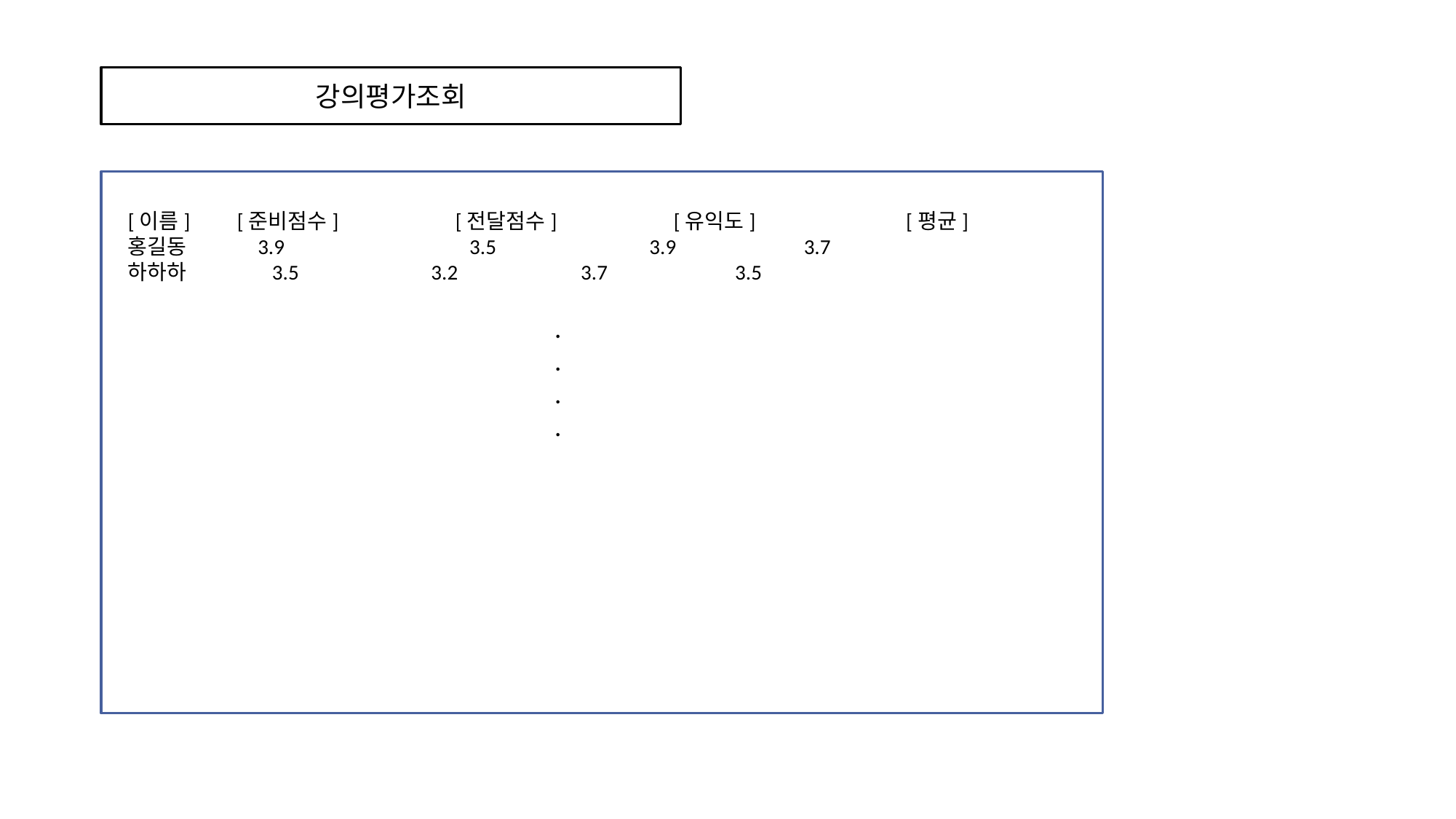

강의평가조회

[이름]	[준비점수]		[전달점수]		[유익도]		   [평균]
홍길동           3.9	 	   3.5	                  3.9                           3.7
하하하	     3.5	                  3.2                          3.7                           3.5
.
.
.
.